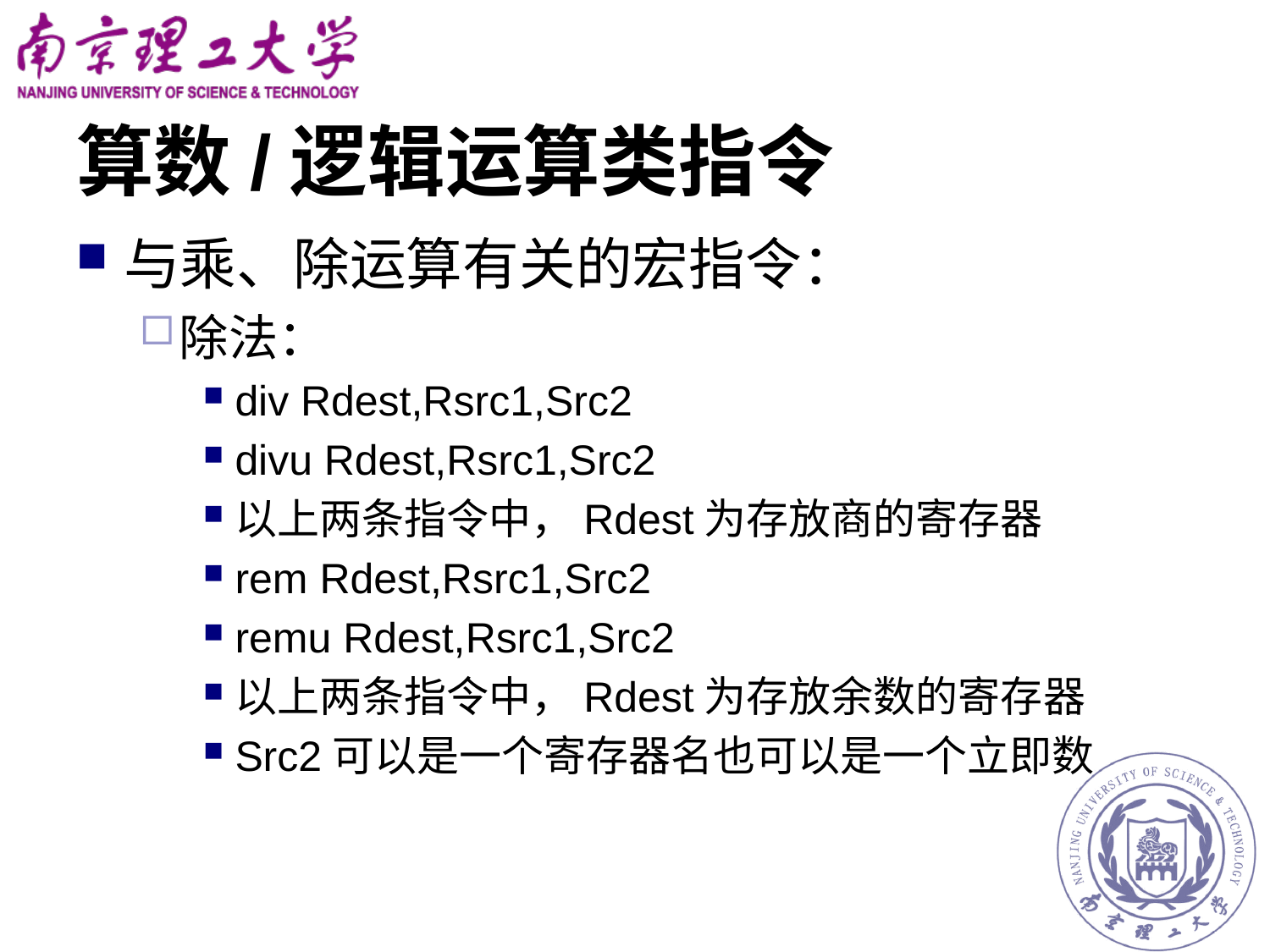

# 算数/逻辑运算类指令
与乘、除运算有关的宏指令：
除法：
div Rdest,Rsrc1,Src2
divu Rdest,Rsrc1,Src2
以上两条指令中，Rdest为存放商的寄存器
rem Rdest,Rsrc1,Src2
remu Rdest,Rsrc1,Src2
以上两条指令中，Rdest为存放余数的寄存器
Src2可以是一个寄存器名也可以是一个立即数